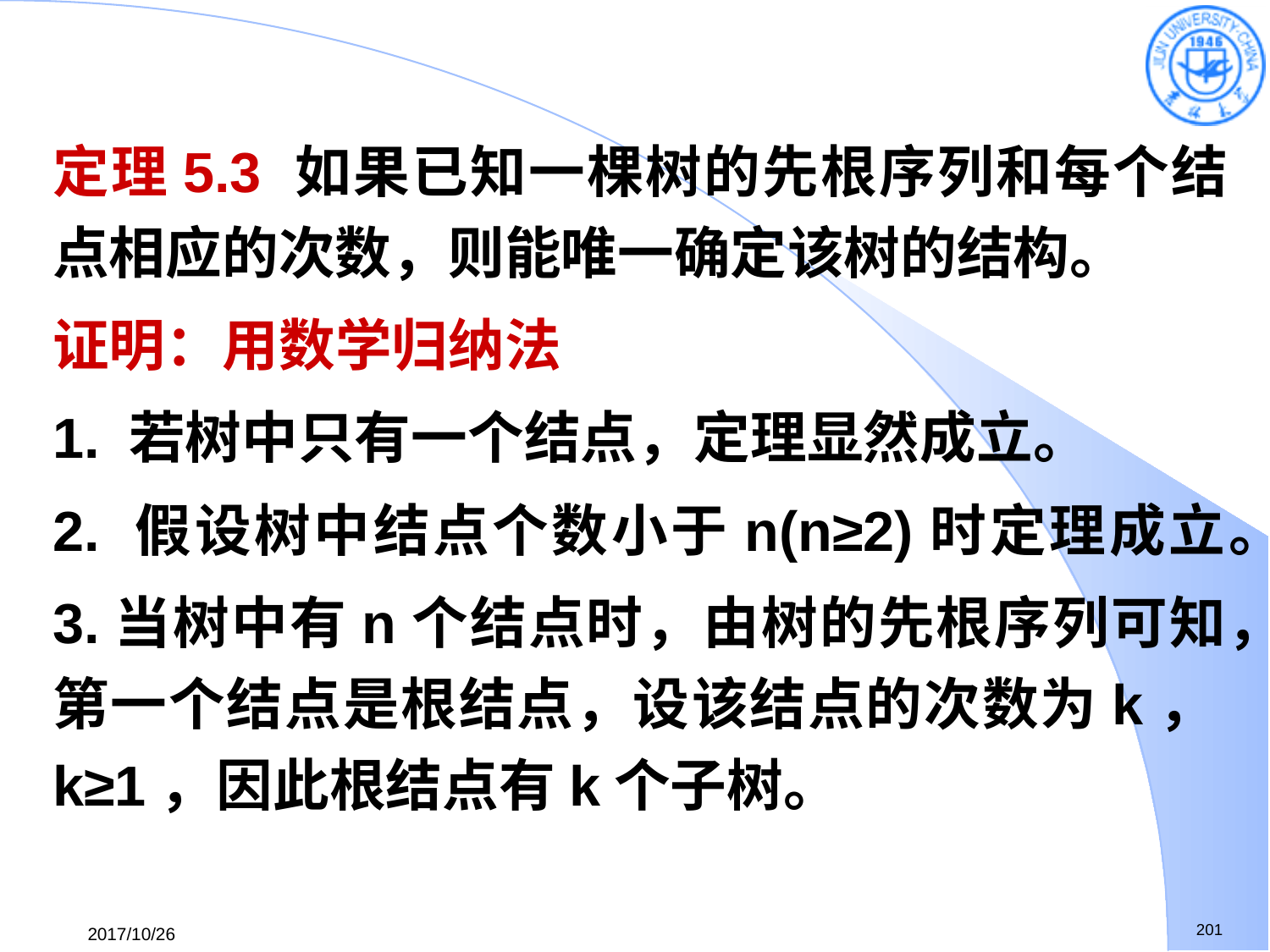

定理5.3 如果已知一棵树的先根序列和每个结点相应的次数，则能唯一确定该树的结构。
证明：用数学归纳法
1. 若树中只有一个结点，定理显然成立。
2. 假设树中结点个数小于n(n≥2)时定理成立。
3.当树中有n个结点时，由树的先根序列可知，第一个结点是根结点，设该结点的次数为k，k≥1，因此根结点有k个子树。